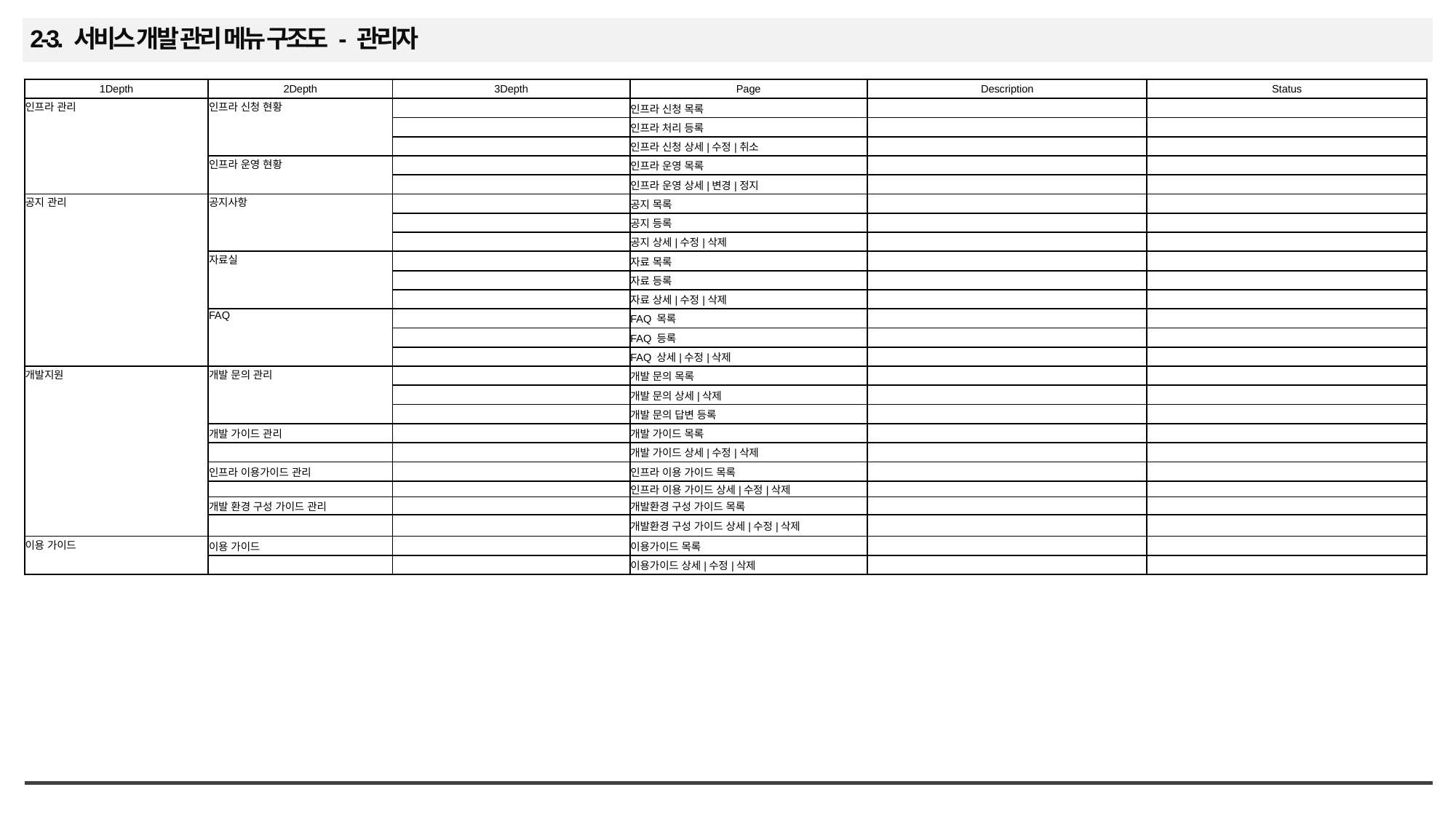

2-3. 서비스 개발 관리 메뉴 구조도 - 관리자
| 1Depth | 2Depth | 3Depth | Page | Description | Status |
| --- | --- | --- | --- | --- | --- |
| 인프라 관리 | 인프라 신청 현황 |  | 인프라 신청 목록 |  |  |
|  |  |  | 인프라 처리 등록 |  |  |
|  |  |  | 인프라 신청 상세|수정|취소 |  |  |
|  | 인프라 운영 현황 |  | 인프라 운영 목록 |  |  |
|  |  |  | 인프라 운영 상세|변경|정지 |  |  |
| 공지 관리 | 공지사항 |  | 공지 목록 |  |  |
|  |  |  | 공지 등록 |  |  |
|  |  |  | 공지 상세|수정|삭제 |  |  |
|  | 자료실 |  | 자료 목록 |  |  |
|  |  |  | 자료 등록 |  |  |
|  |  |  | 자료 상세|수정|삭제 |  |  |
|  | FAQ |  | FAQ 목록 |  |  |
|  |  |  | FAQ 등록 |  |  |
|  |  |  | FAQ 상세|수정|삭제 |  |  |
| 개발지원 | 개발 문의 관리 |  | 개발 문의 목록 |  |  |
|  |  |  | 개발 문의 상세|삭제 |  |  |
|  |  |  | 개발 문의 답변 등록 |  |  |
|  | 개발 가이드 관리 |  | 개발 가이드 목록 |  |  |
|  |  |  | 개발 가이드 상세|수정|삭제 |  |  |
|  | 인프라 이용가이드 관리 |  | 인프라 이용 가이드 목록 |  |  |
|  |  |  | 인프라 이용 가이드 상세|수정|삭제 |  |  |
|  | 개발 환경 구성 가이드 관리 |  | 개발환경 구성 가이드 목록 |  |  |
|  |  |  | 개발환경 구성 가이드 상세|수정|삭제 |  |  |
| 이용 가이드 | 이용 가이드 |  | 이용가이드 목록 |  |  |
|  |  |  | 이용가이드 상세|수정|삭제 |  |  |